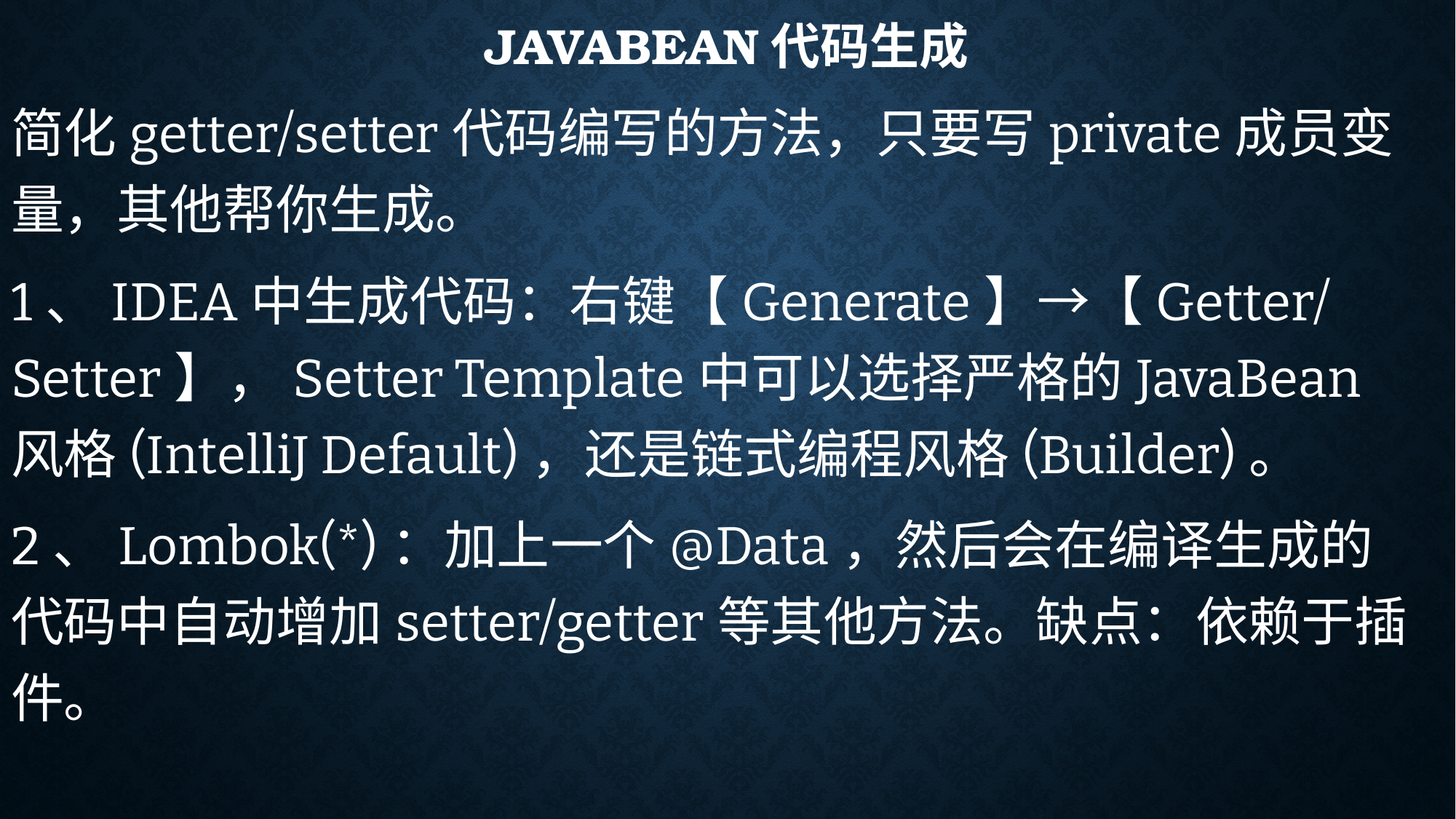

# JavaBean代码生成
简化getter/setter代码编写的方法，只要写private成员变量，其他帮你生成。
1、IDEA中生成代码：右键【Generate】→【Getter/Setter】，Setter Template中可以选择严格的JavaBean风格(IntelliJ Default)，还是链式编程风格(Builder)。
2、Lombok(*)：加上一个@Data，然后会在编译生成的代码中自动增加setter/getter等其他方法。缺点：依赖于插件。